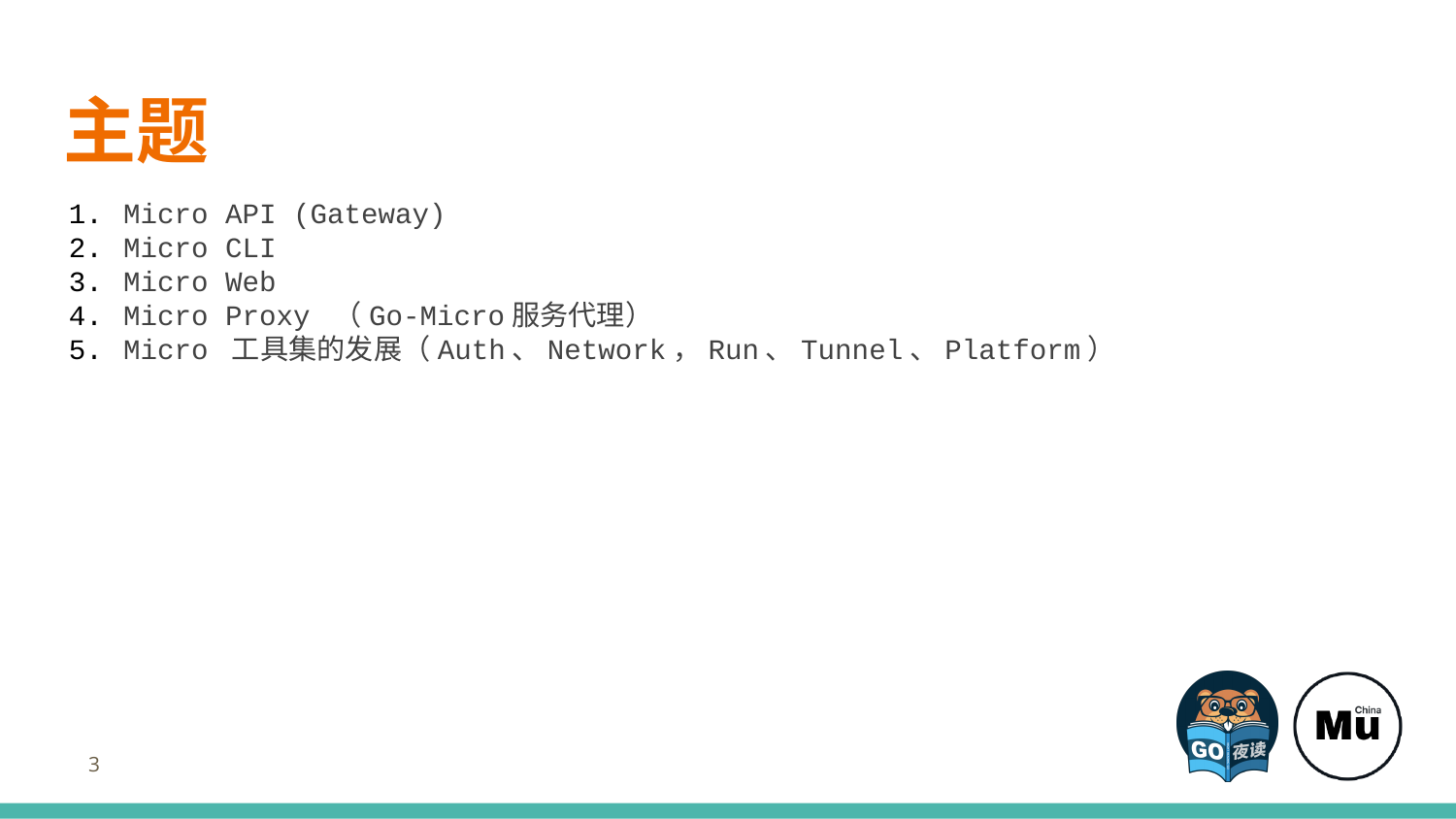

主题
Micro API (Gateway)
Micro CLI
Micro Web
Micro Proxy （Go-Micro服务代理）
Micro 工具集的发展（Auth、Network，Run、Tunnel、Platform）
3